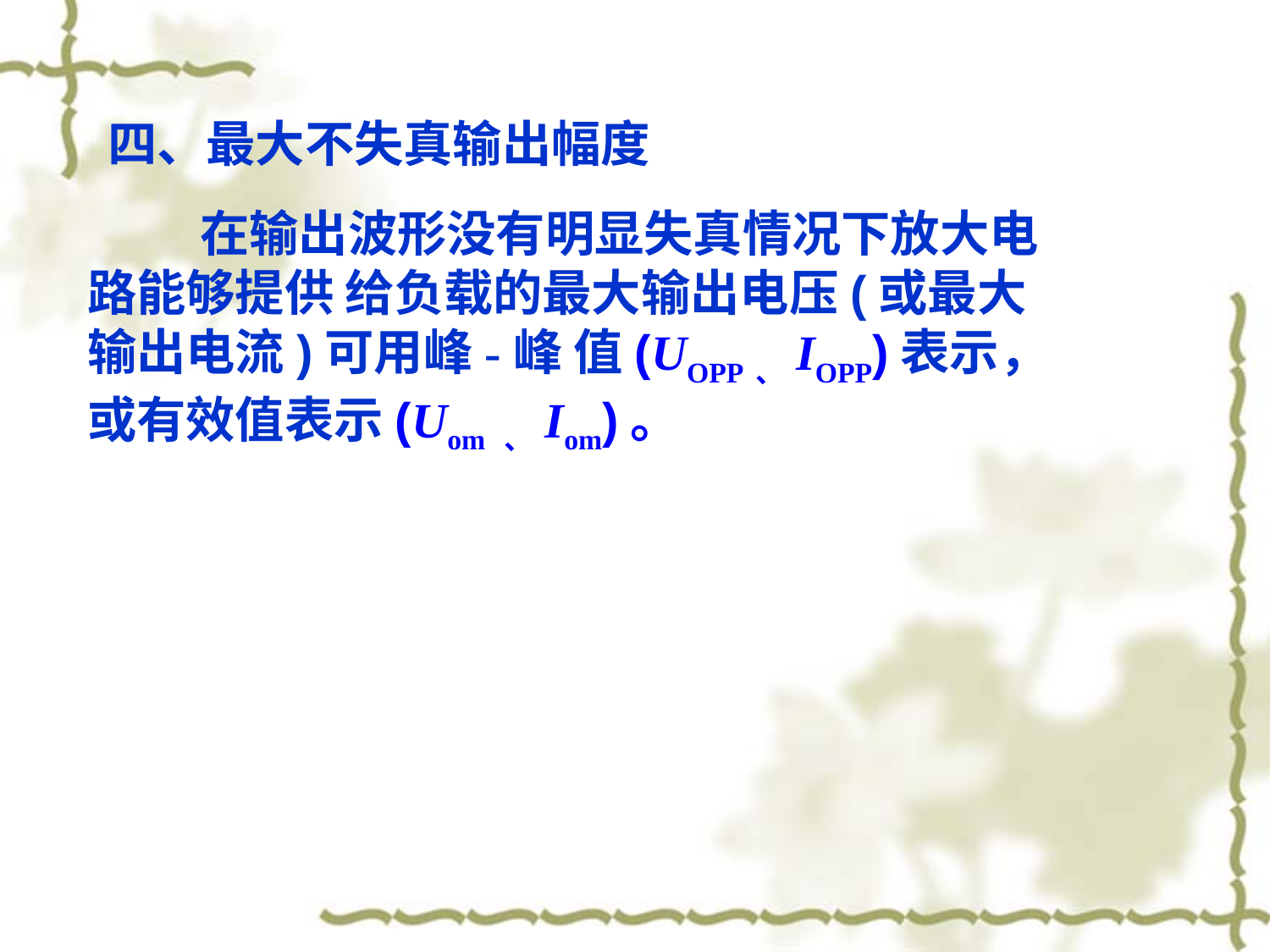

四、最大不失真输出幅度
         在输出波形没有明显失真情况下放大电路能够提供 给负载的最大输出电压(或最大输出电流)可用峰-峰 值(UOPP、IOPP)表示，或有效值表示(Uom 、Iom)。
11